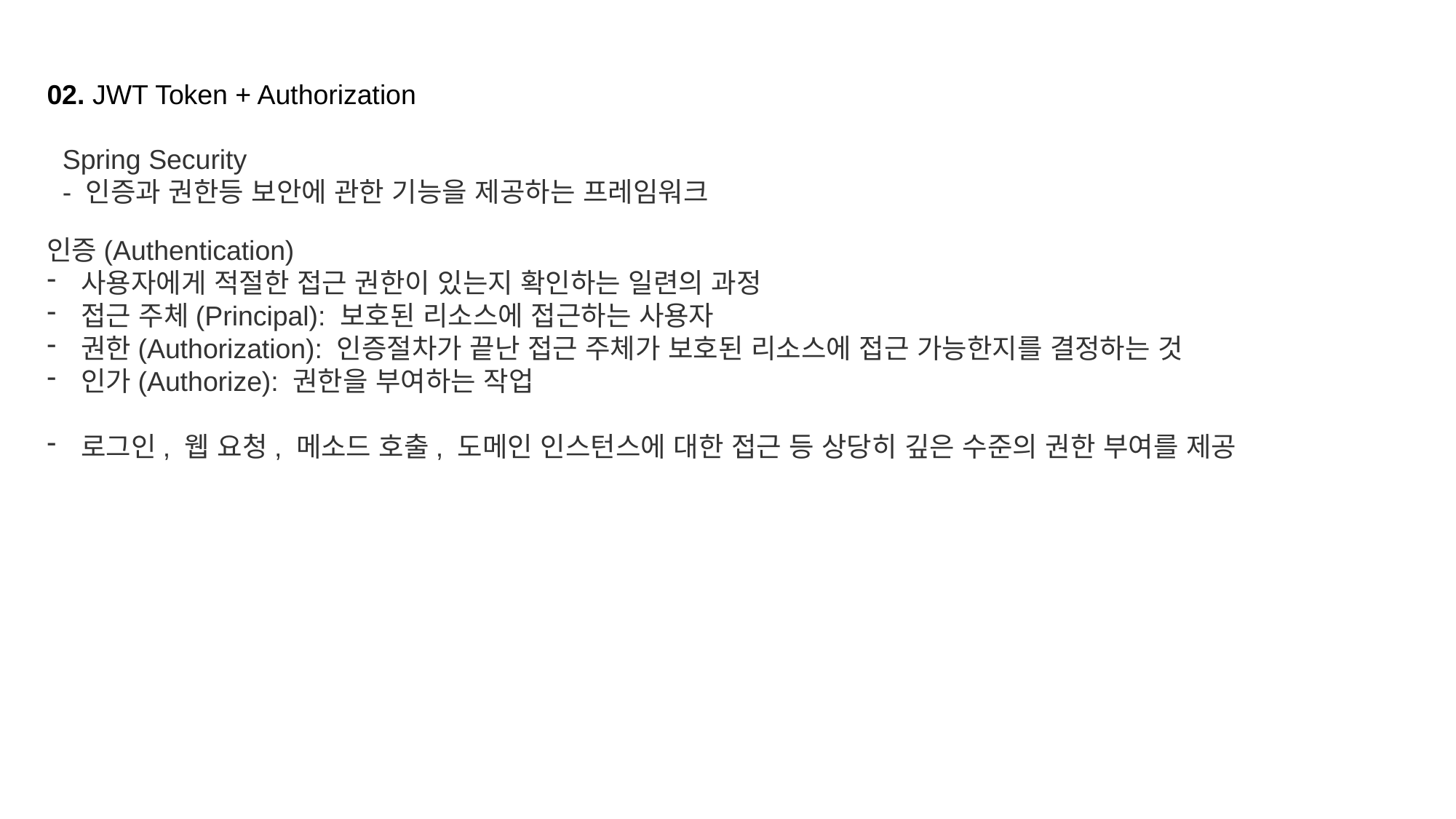

02. JWT Token + Authorization
Spring Security
- 인증과 권한등 보안에 관한 기능을 제공하는 프레임워크
인증(Authentication)
사용자에게 적절한 접근 권한이 있는지 확인하는 일련의 과정
접근 주체(Principal): 보호된 리소스에 접근하는 사용자
권한(Authorization): 인증절차가 끝난 접근 주체가 보호된 리소스에 접근 가능한지를 결정하는 것
인가(Authorize): 권한을 부여하는 작업

로그인, 웹 요청, 메소드 호출, 도메인 인스턴스에 대한 접근 등 상당히 깊은 수준의 권한 부여를 제공